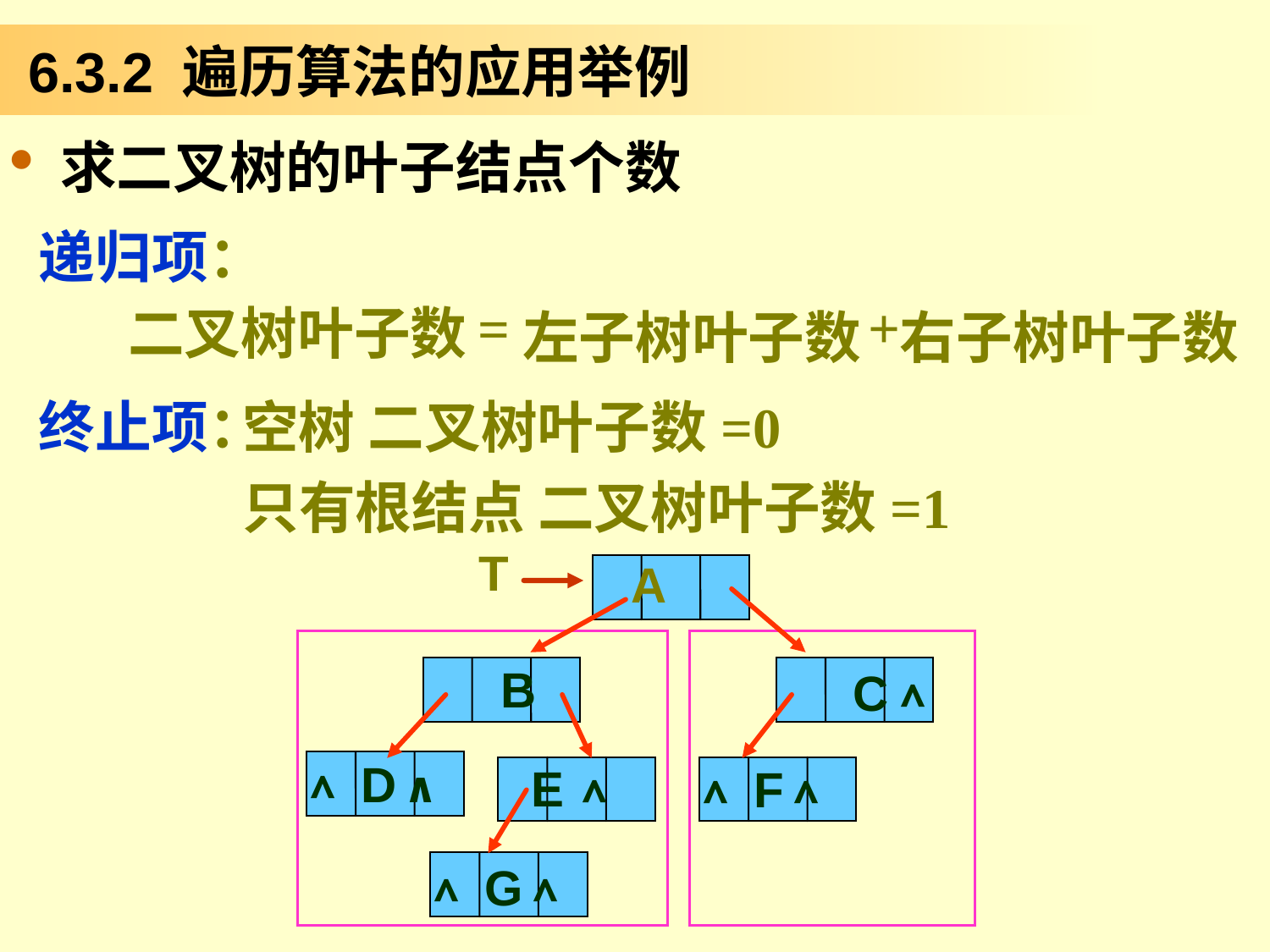

# 6.3.2 遍历算法的应用举例
求二叉树的叶子结点个数
 递归项：
+
=
二叉树叶子数
左子树叶子数   右子树叶子数
 终止项：
空树 二叉树叶子数=0
只有根结点 二叉树叶子数=1
T
   A

    B
    C  ∧

∧  D ∧
   E   ∧

∧  F ∧

∧  G  ∧